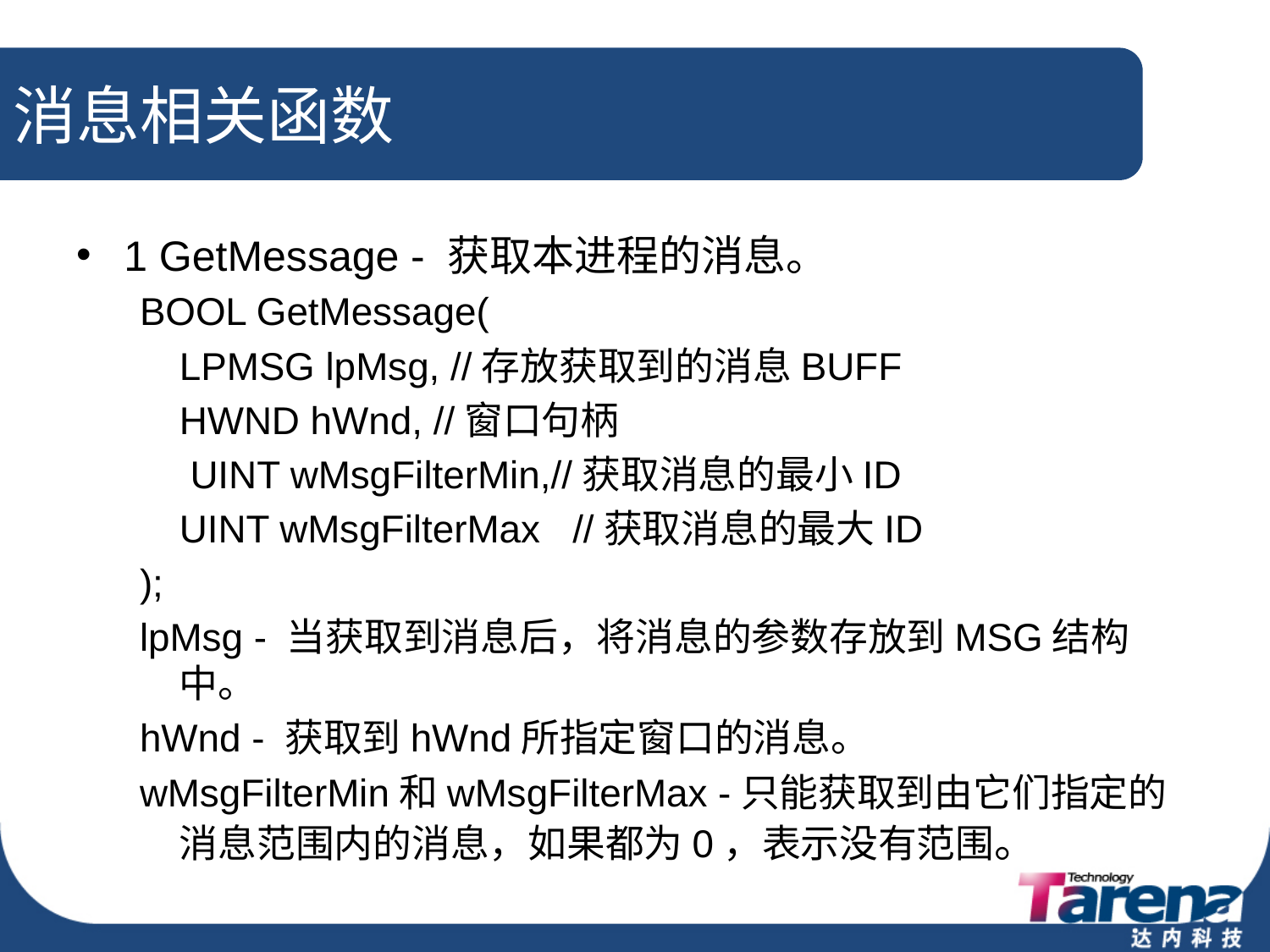

# 消息相关函数
1 GetMessage - 获取本进程的消息。
BOOL GetMessage(
	LPMSG lpMsg, //存放获取到的消息BUFF
	HWND hWnd, //窗口句柄
	 UINT wMsgFilterMin,//获取消息的最小ID
	UINT wMsgFilterMax   //获取消息的最大ID
);
lpMsg - 当获取到消息后，将消息的参数存放到MSG结构中。
hWnd - 获取到hWnd所指定窗口的消息。
wMsgFilterMin和wMsgFilterMax -只能获取到由它们指定的消息范围内的消息，如果都为0，表示没有范围。